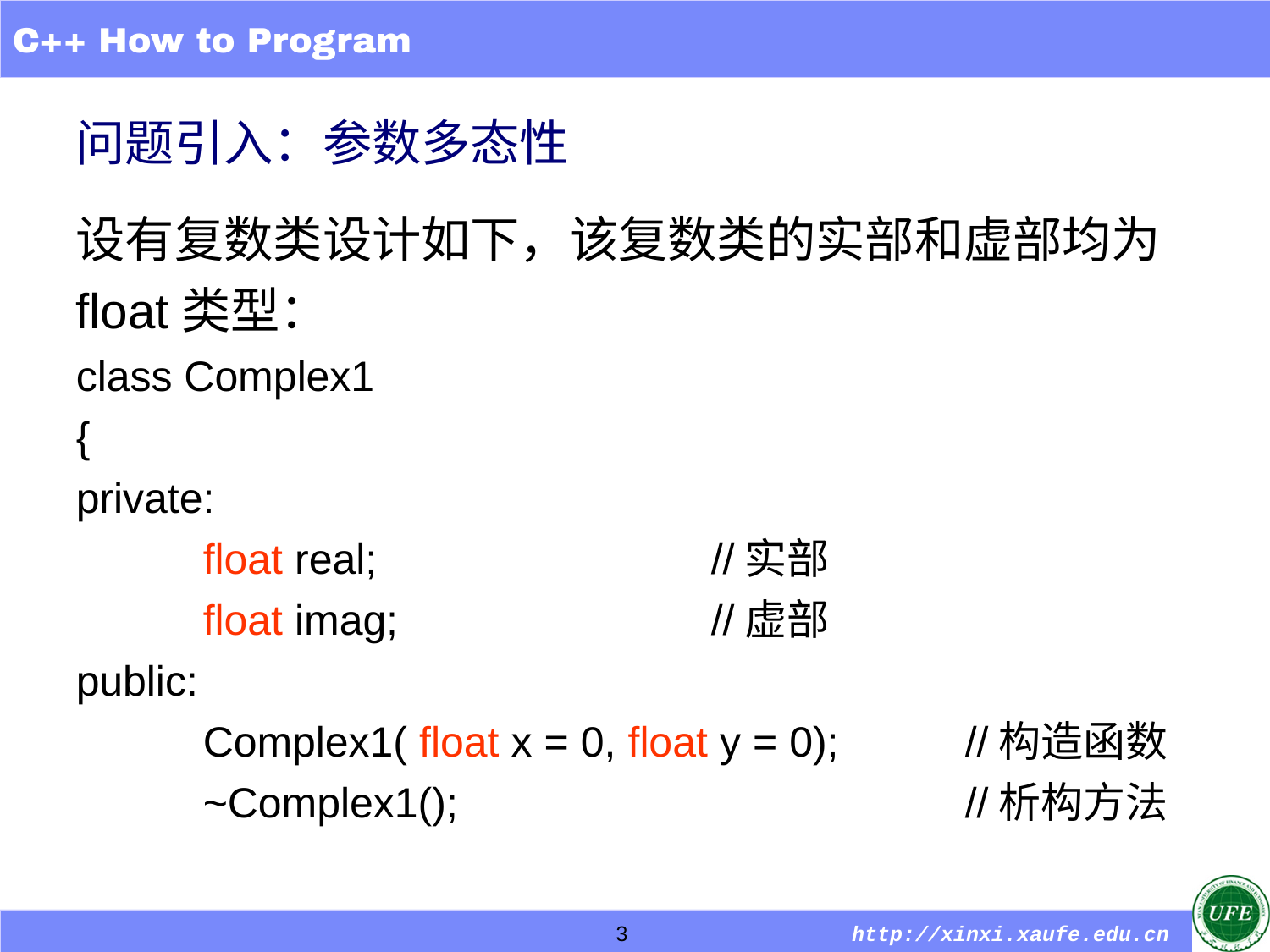

问题引入：参数多态性
设有复数类设计如下，该复数类的实部和虚部均为float类型：
class Complex1
{
private:
	float real;			//实部
	float imag; 			//虚部
public:
	Complex1( float x = 0, float y = 0);	//构造函数
	~Complex1();				//析构方法
3